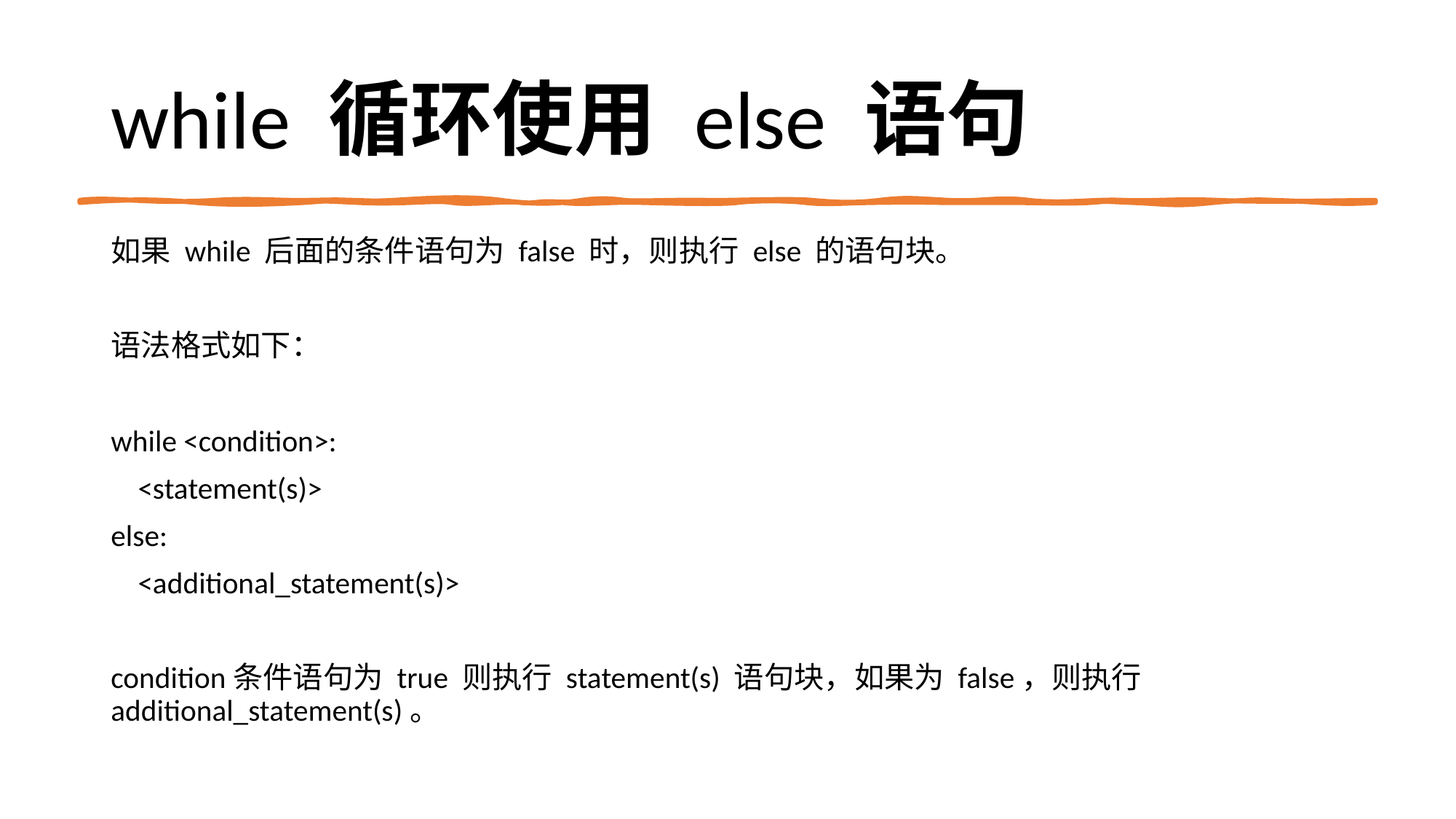

# while 循环使用 else 语句

如果 while 后面的条件语句为 false 时，则执行 else 的语句块。

语法格式如下：

while <condition>:
    <statement(s)>
else:
    <additional_statement(s)>

condition条件语句为 true 则执行 statement(s) 语句块，如果为 false，则执行 additional_statement(s)。